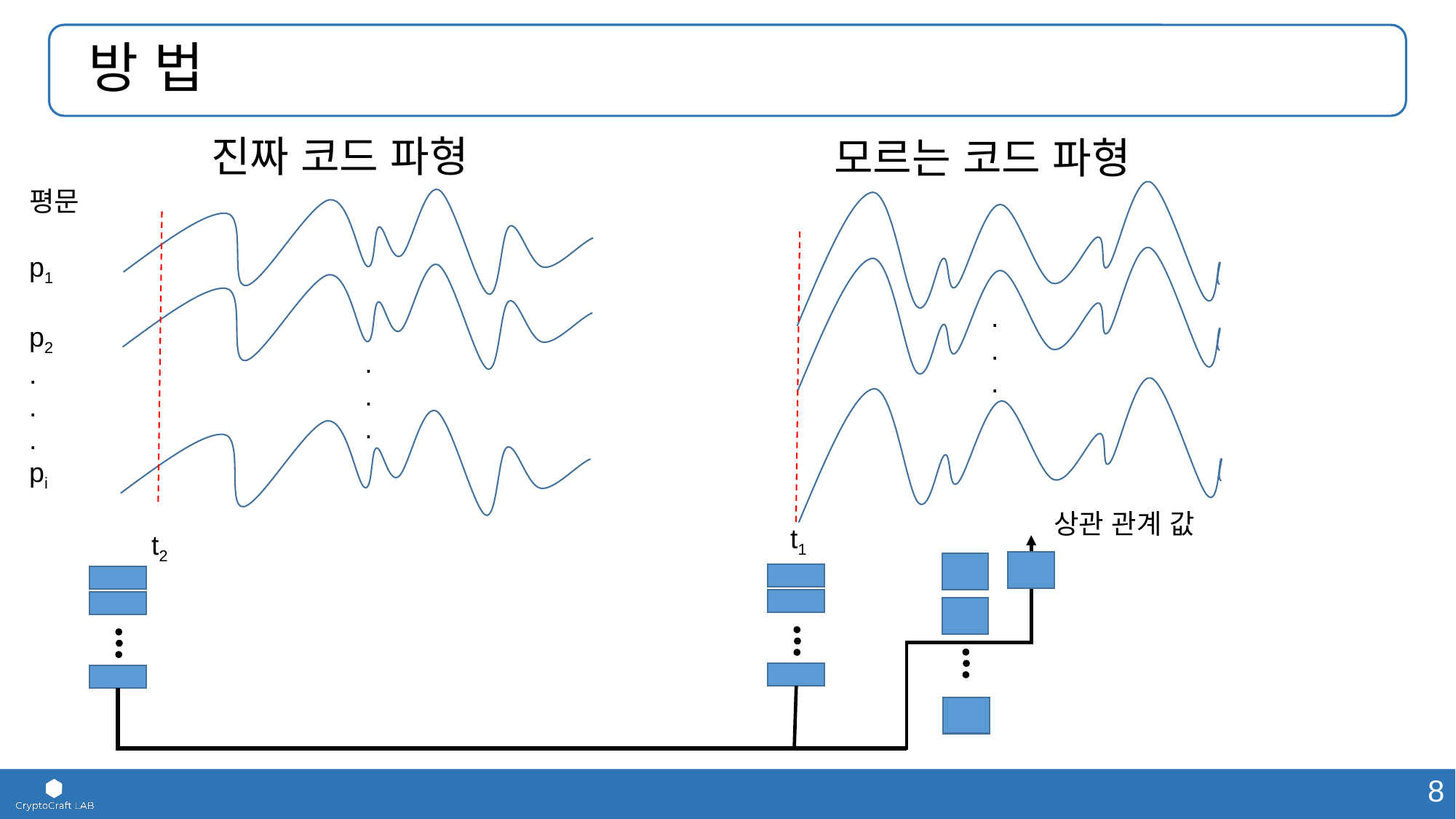

# 방 법
진짜 코드 파형
모르는 코드 파형
평문

p1

p2
.
.
.
pi

.
.
.
.
.
.

상관 관계 값
t1
t2